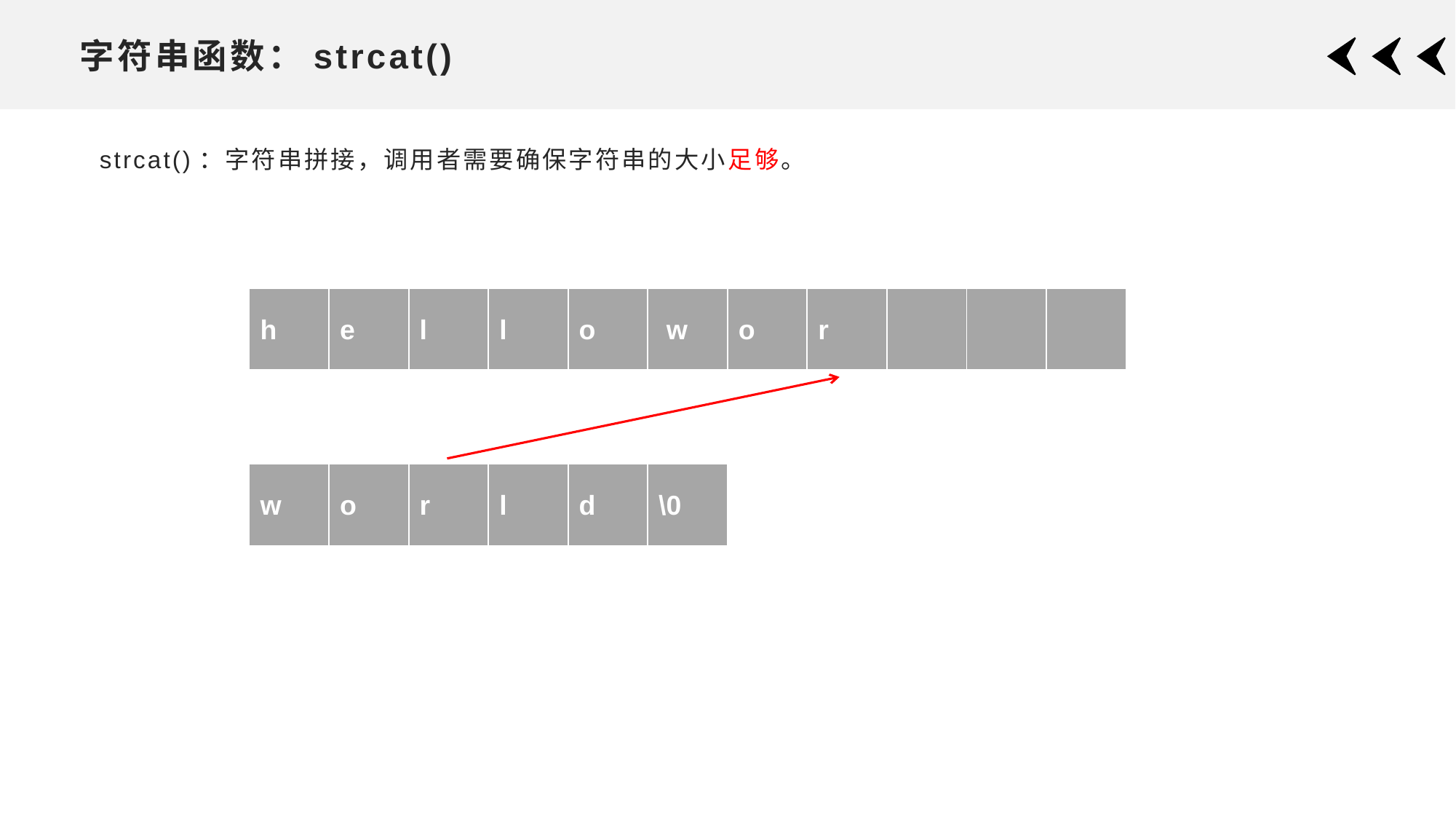

# 字符串函数：strcat()
strcat()：字符串拼接，调用者需要确保字符串的大小足够。
| h | e | l | l | o | w | o | r |  |  |  |
| --- | --- | --- | --- | --- | --- | --- | --- | --- | --- | --- |
| w | o | r | l | d | \0 |
| --- | --- | --- | --- | --- | --- |